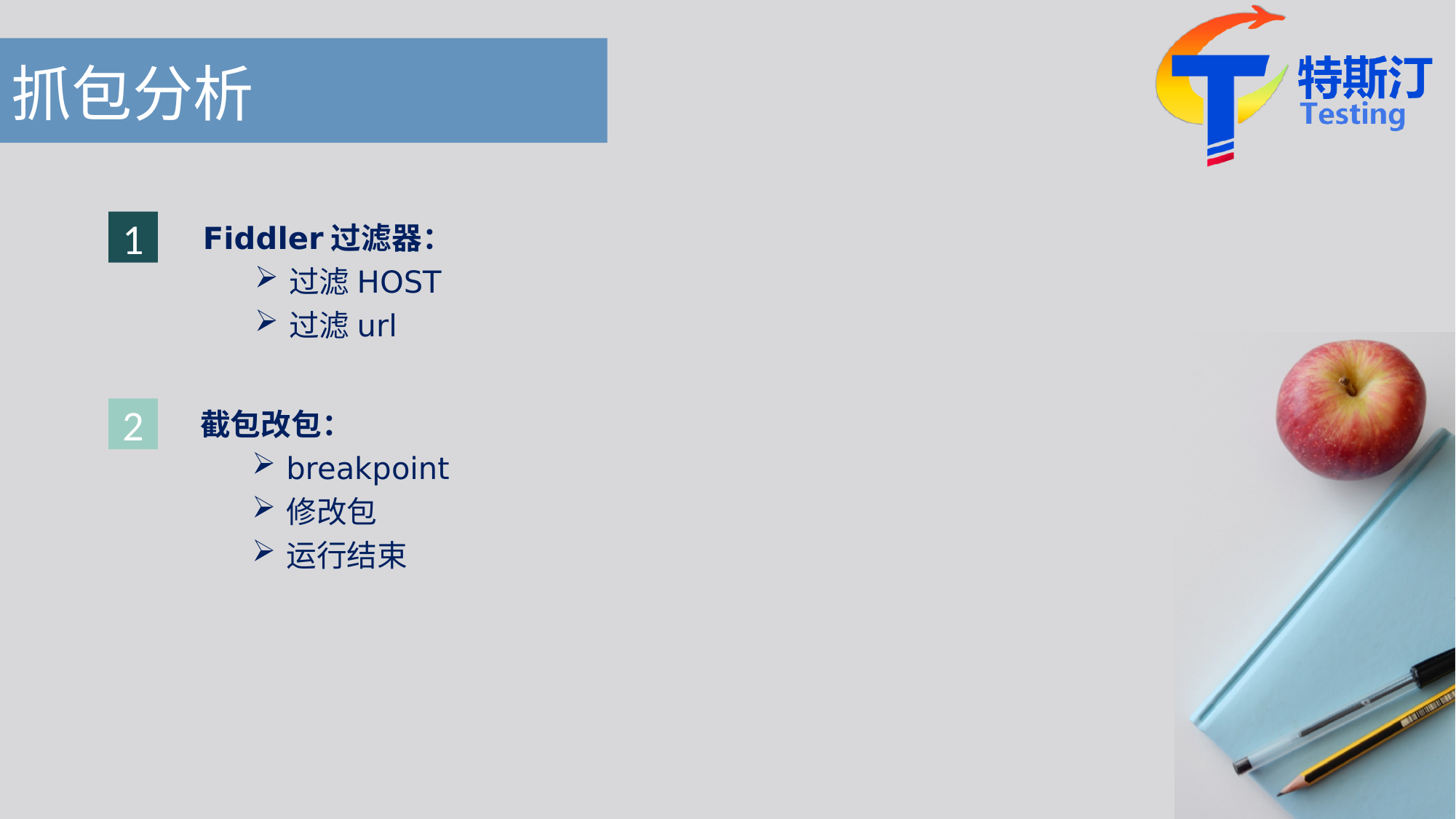

# 抓包分析
Fiddler过滤器：
过滤HOST
过滤url
1
截包改包：
breakpoint
修改包
运行结束
2